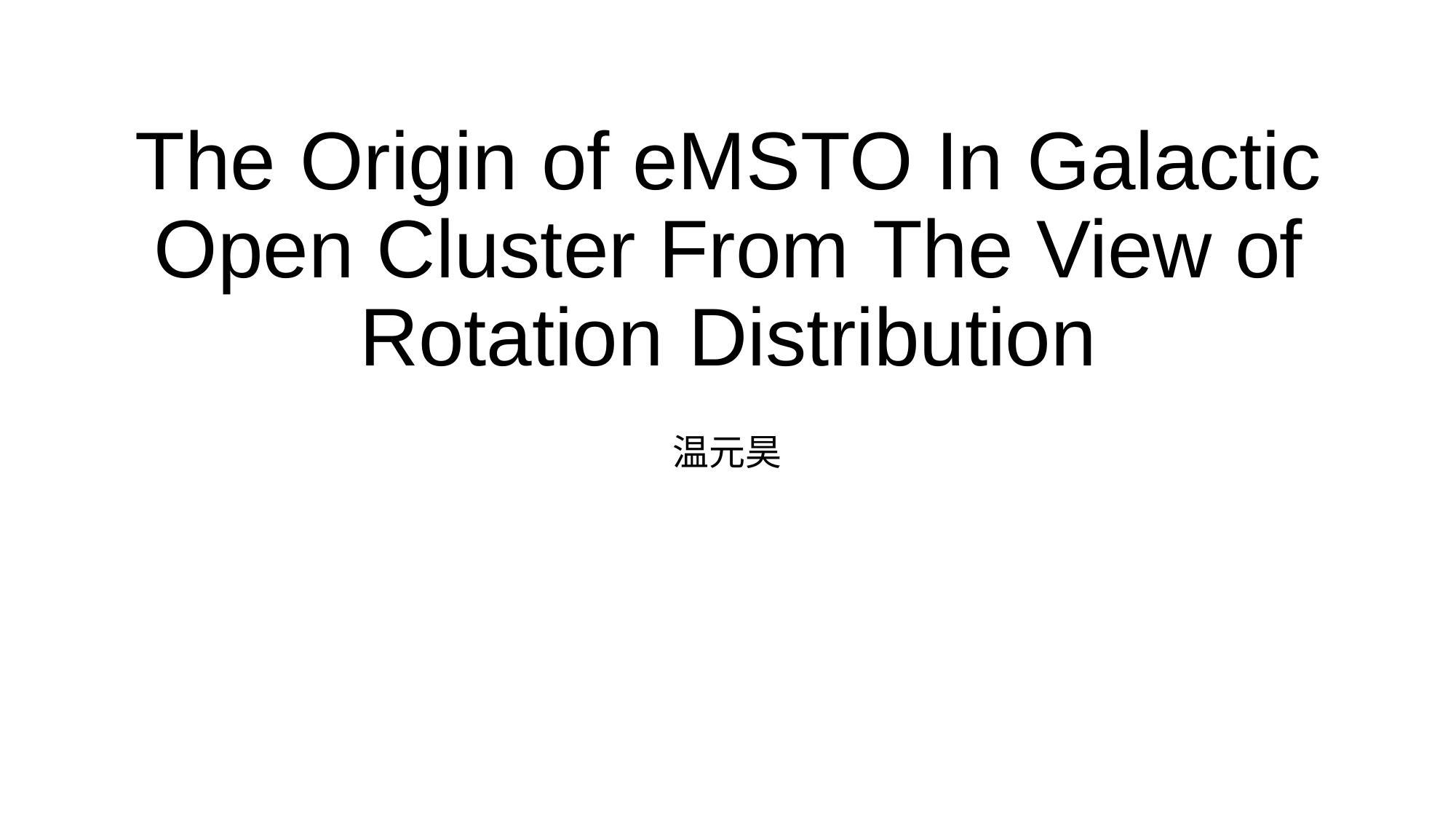

# The	Origin	of eMSTO In	Galactic Open Cluster From The View of Rotation	Distribution
温元昊